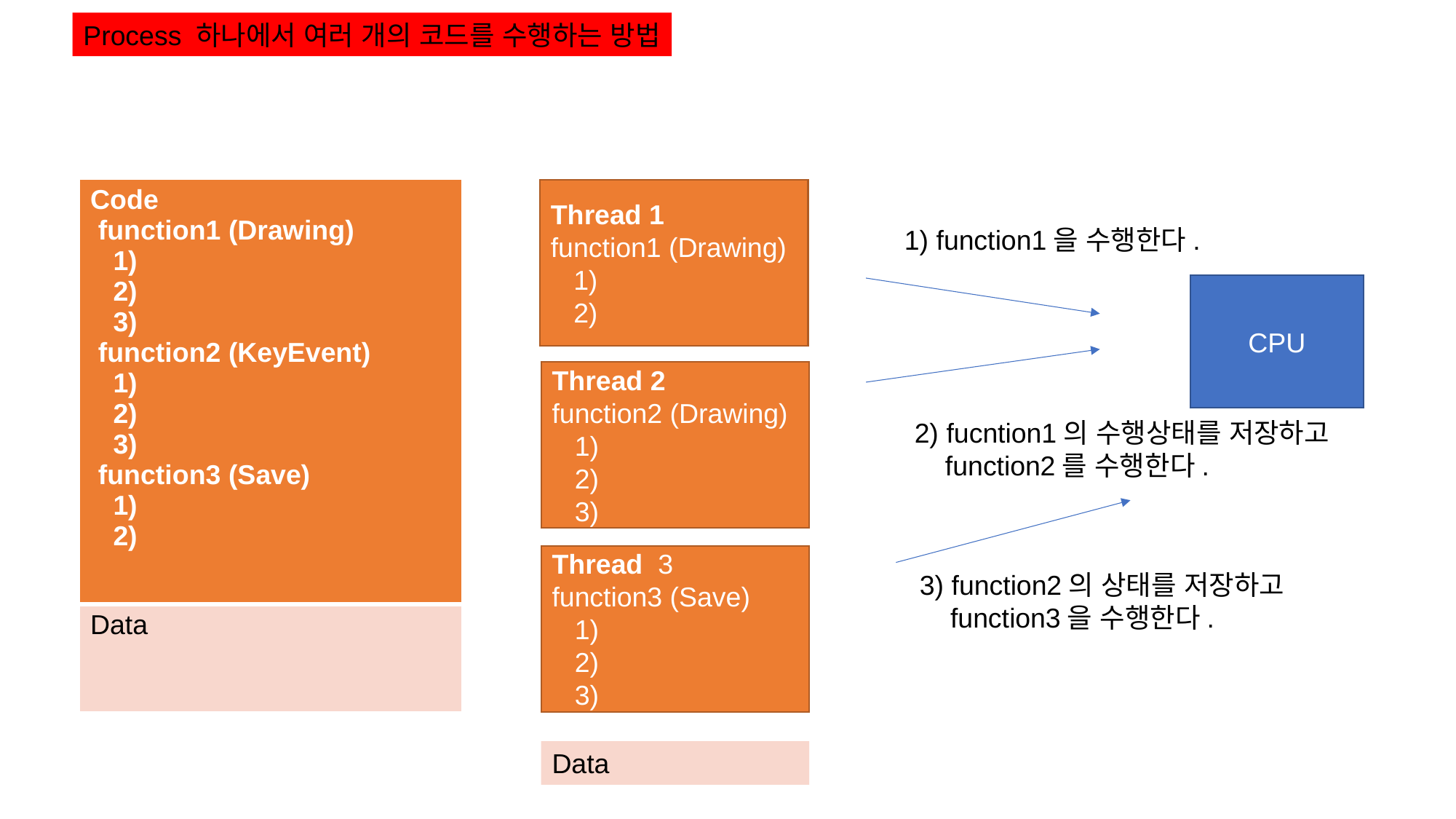

Process 하나에서 여러 개의 코드를 수행하는 방법
| Code function1 (Drawing) 1) 2) 3) function2 (KeyEvent) 1) 2) 3) function3 (Save) 1) 2) |
| --- |
| Data |
Thread 1
function1 (Drawing)
   1)
   2)
1) function1을 수행한다.
CPU
Thread 2
function2 (Drawing)
   1)
   2)
   3)
2) fucntion1의 수행상태를 저장하고
    function2를 수행한다.
Thread  3
function3 (Save)
   1)
   2)
   3)
3) function2의 상태를 저장하고
    function3을 수행한다.
Data